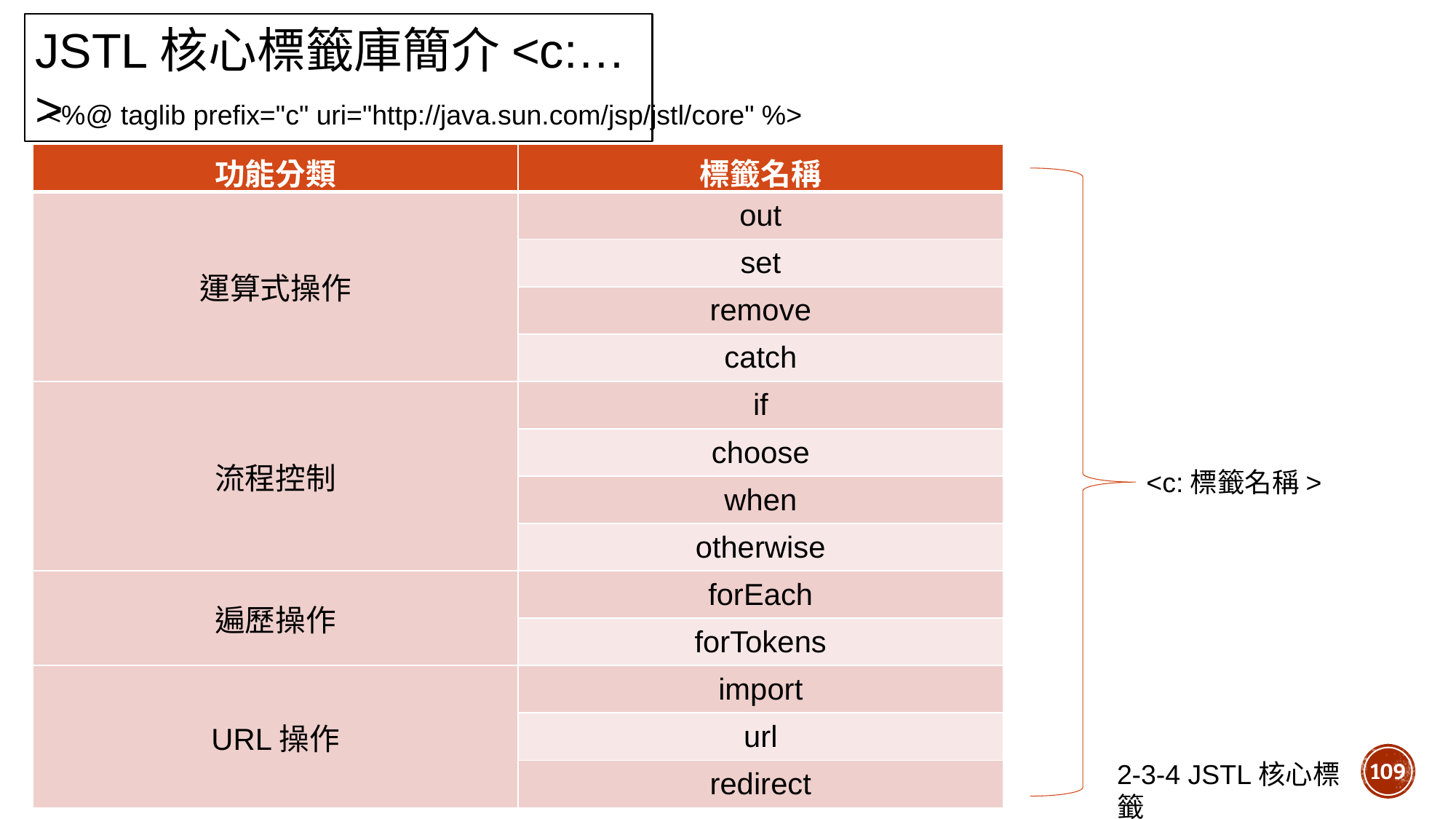

JSTL核心標籤庫簡介<c:…>
<%@ taglib prefix="c" uri="http://java.sun.com/jsp/jstl/core" %>
| 功能分類 | 標籤名稱 |
| --- | --- |
| 運算式操作 | out |
|  | set |
|  | remove |
|  | catch |
| 流程控制 | if |
|  | choose |
|  | when |
|  | otherwise |
| 遍歷操作 | forEach |
|  | forTokens |
| URL操作 | import |
|  | url |
|  | redirect |

<c:標籤名稱>
109
2-3-4 JSTL核心標籤